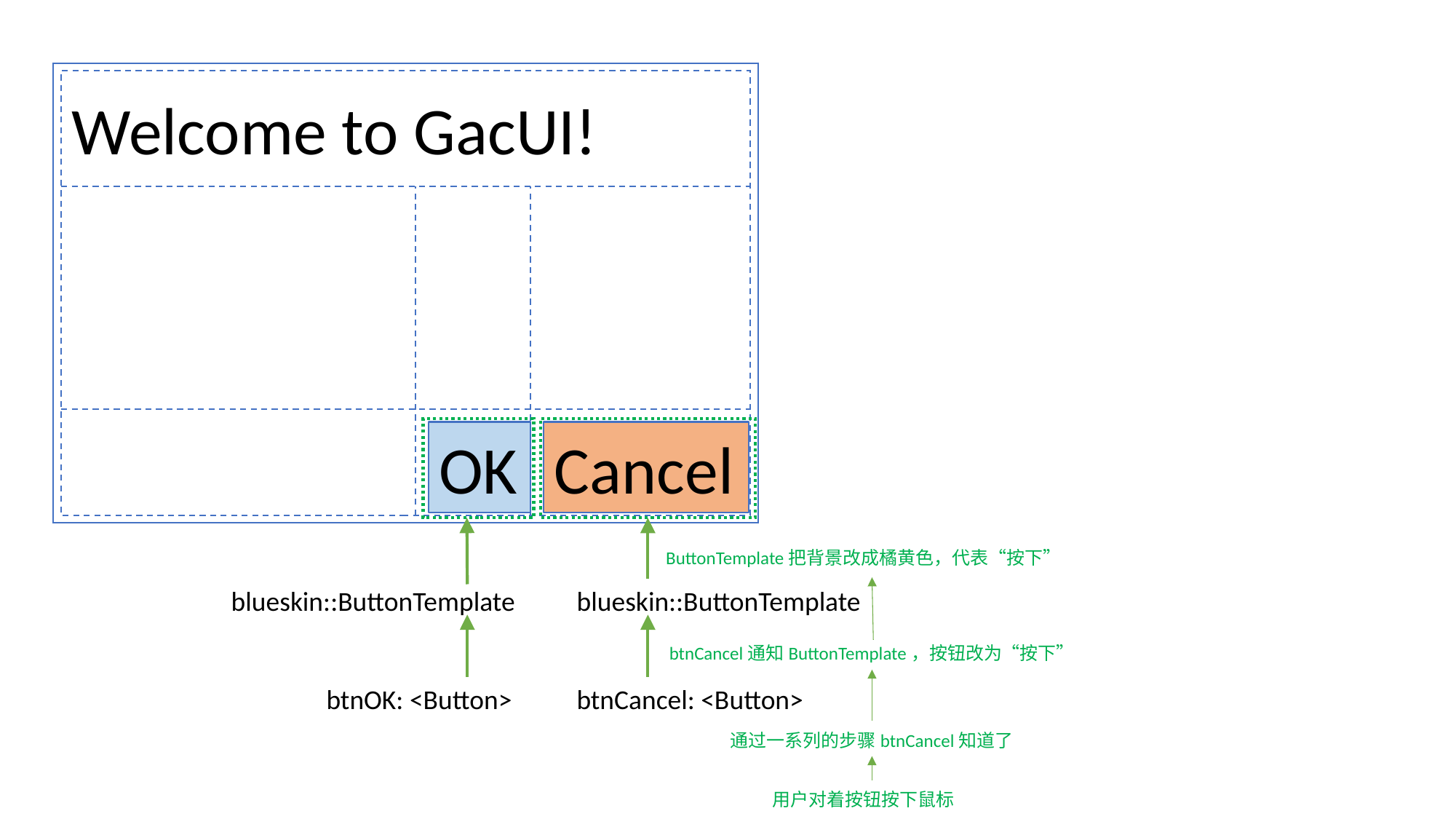

Welcome to GacUI!

OK
Cancel
ButtonTemplate把背景改成橘黄色，代表“按下”
blueskin::ButtonTemplate
blueskin::ButtonTemplate
btnCancel通知ButtonTemplate，按钮改为“按下”
btnOK: <Button>
btnCancel: <Button>
通过一系列的步骤btnCancel知道了
用户对着按钮按下鼠标